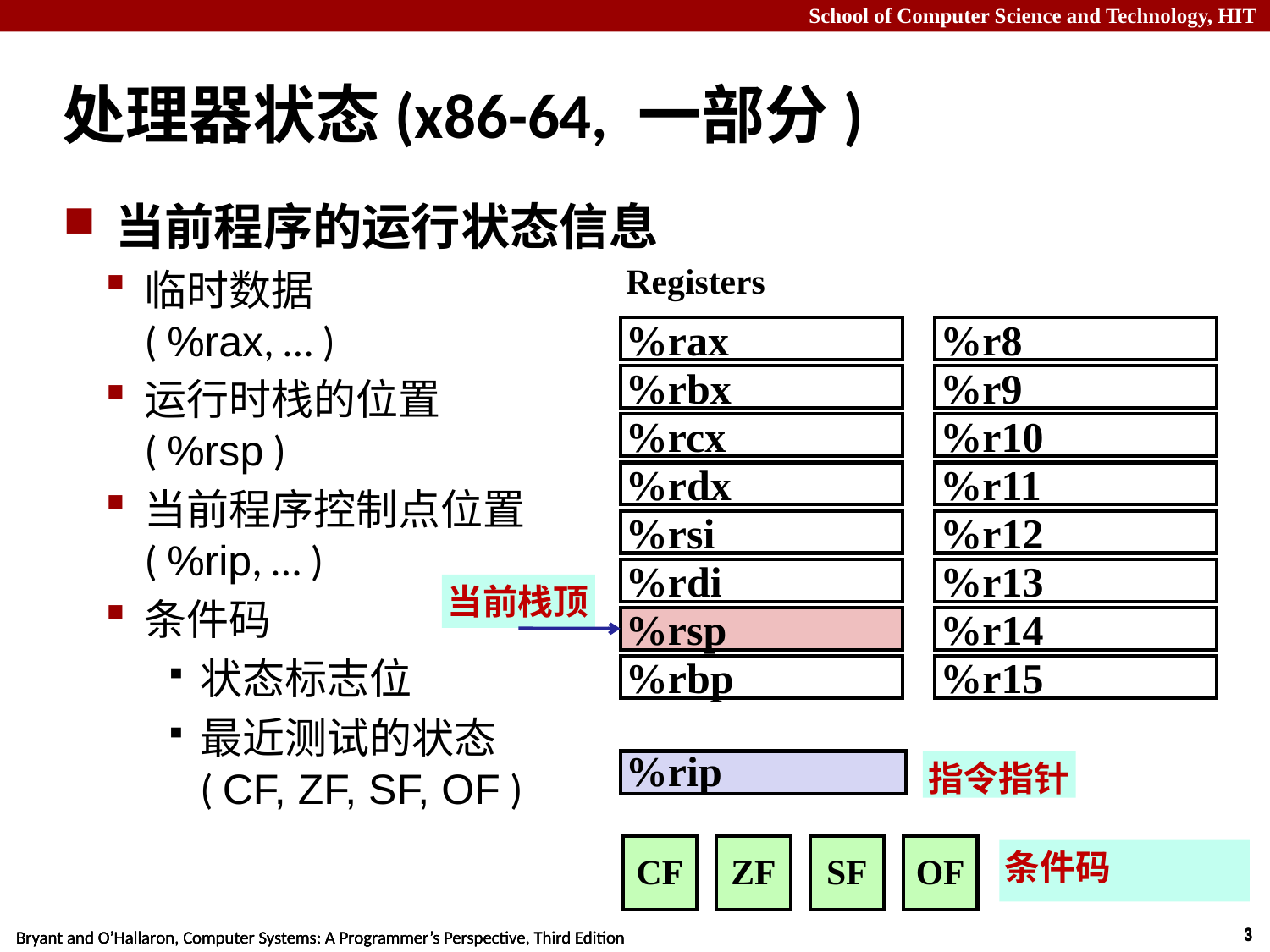

# 处理器状态(x86-64, 一部分)
当前程序的运行状态信息
临时数据
( %rax, … )
运行时栈的位置
( %rsp )
当前程序控制点位置
( %rip, … )
条件码
状态标志位
最近测试的状态
( CF, ZF, SF, OF )
Registers
%rax
%r8
%rbx
%r9
%rcx
%r10
%rdx
%r11
%rsi
%r12
%rdi
%r13
%rsp
%r14
%rbp
%r15
当前栈顶
%rip
指令指针
CF
ZF
SF
OF
条件码